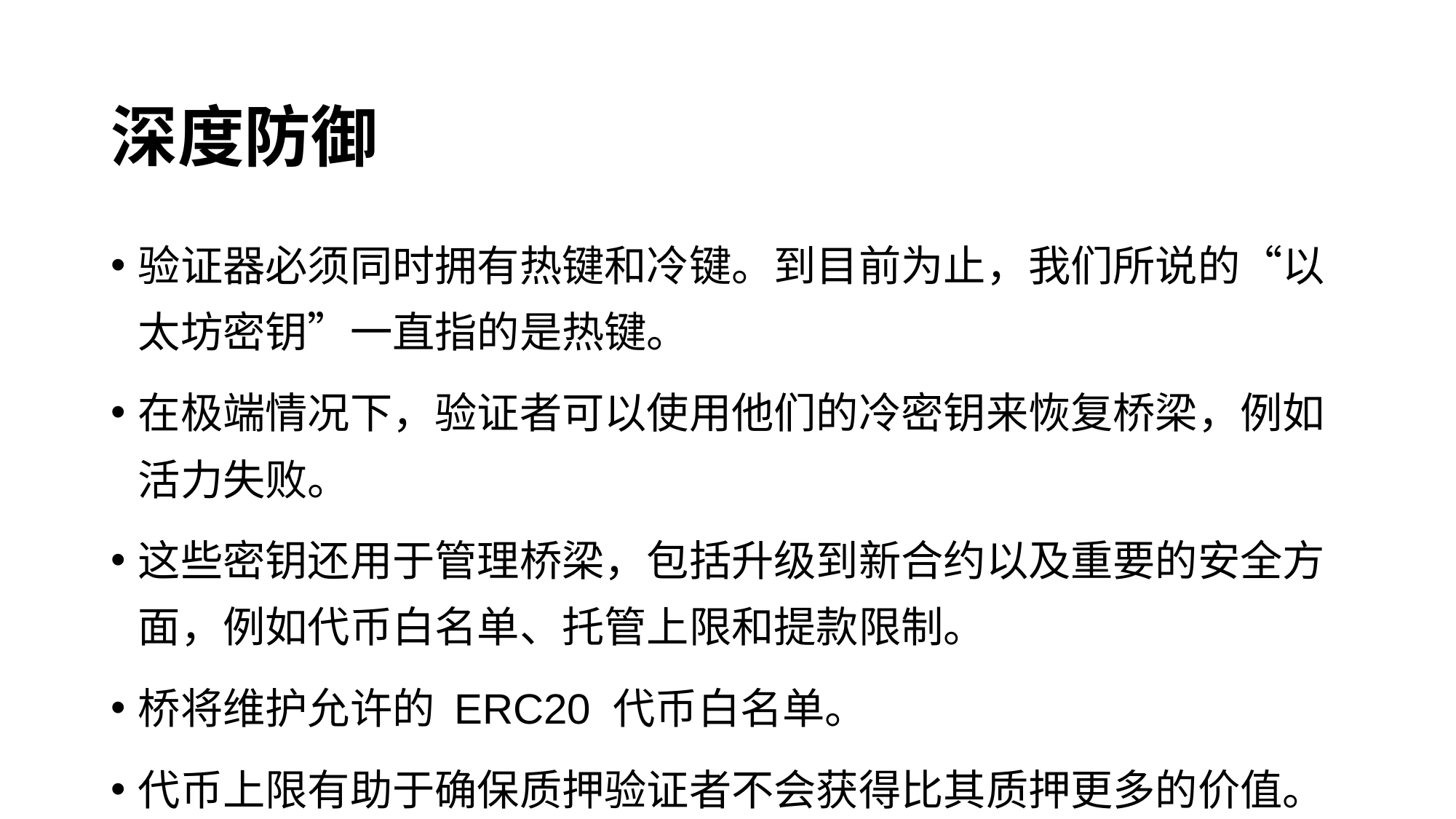

# 深度防御
验证器必须同时拥有热键和冷键。到目前为止，我们所说的“以太坊密钥”一直指的是热键。
在极端情况下，验证者可以使用他们的冷密钥来恢复桥梁，例如活力失败。
这些密钥还用于管理桥梁，包括升级到新合约以及重要的安全方面，例如代币白名单、托管上限和提款限制。
桥将维护允许的 ERC20 代币白名单。
代币上限有助于确保质押验证者不会获得比其质押更多的价值。